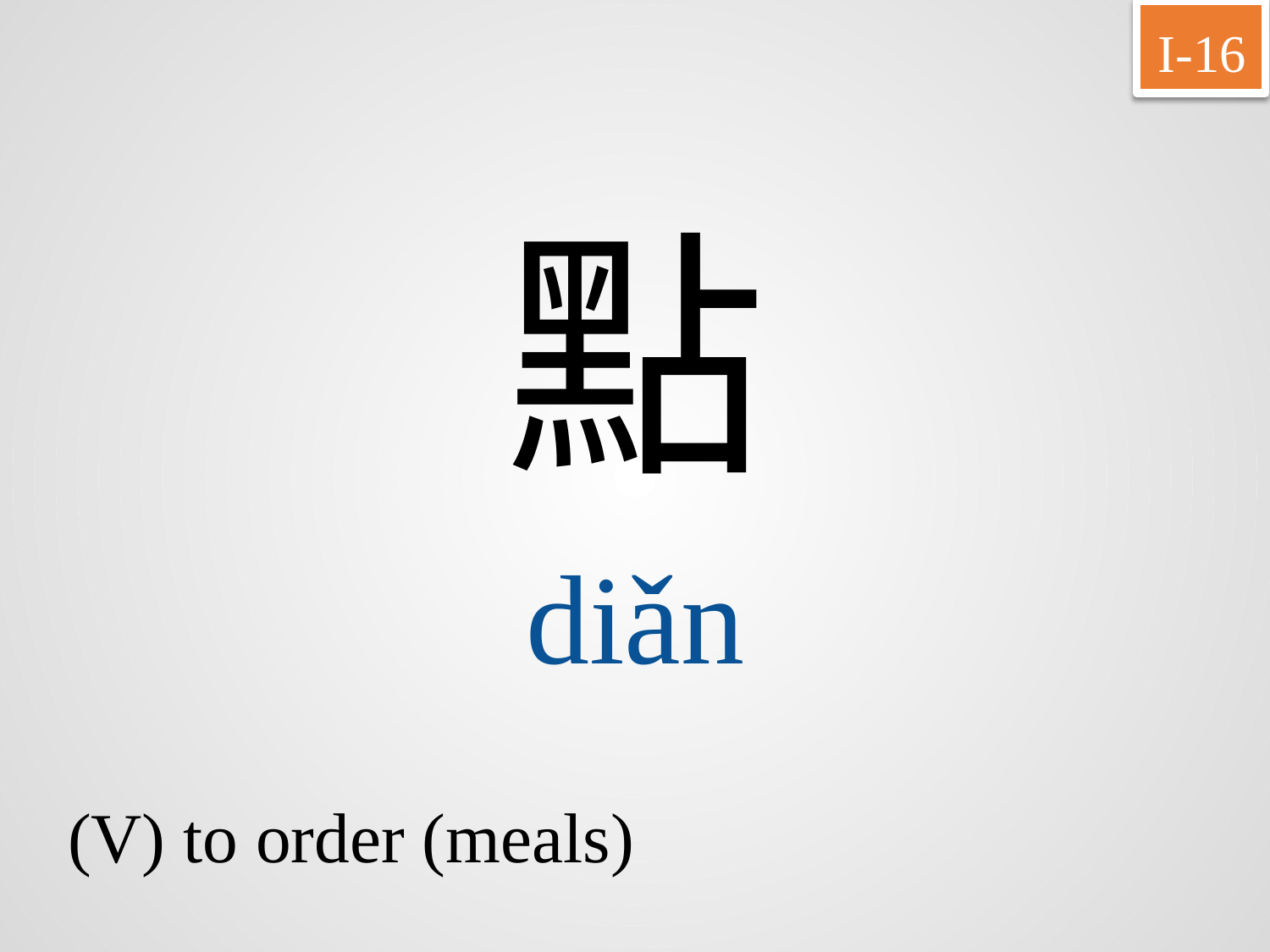

I-16

點
diǎn
(V) to order (meals)